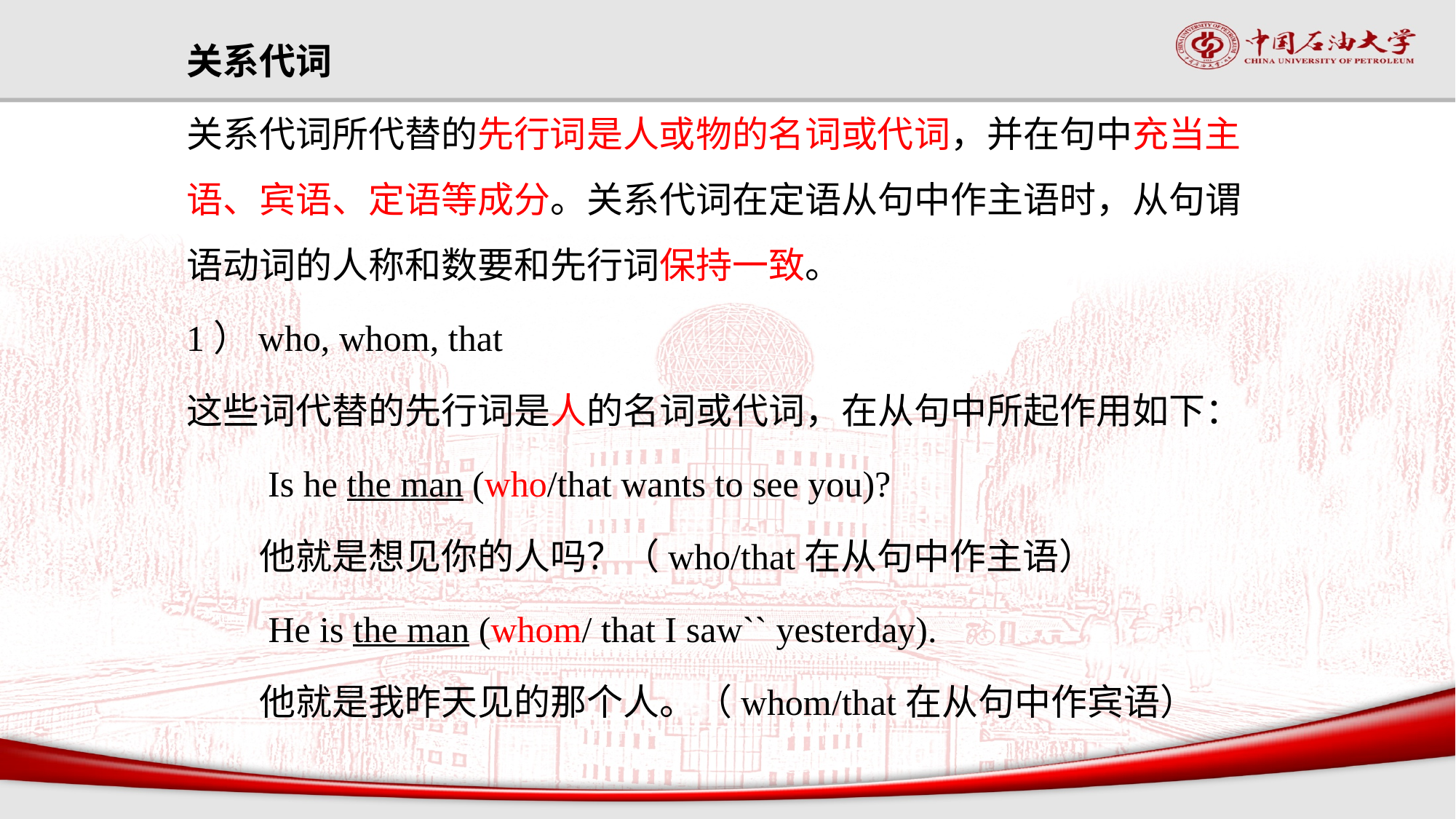

关系代词
关系代词所代替的先行词是人或物的名词或代词，并在句中充当主语、宾语、定语等成分。关系代词在定语从句中作主语时，从句谓语动词的人称和数要和先行词保持一致。
1）who, whom, that
这些词代替的先行词是人的名词或代词，在从句中所起作用如下：
　　Is he the man (who/that wants to see you)?
　　他就是想见你的人吗？（who/that在从句中作主语）
         He is the man (whom/ that I saw`` yesterday).
　　他就是我昨天见的那个人。（whom/that在从句中作宾语）